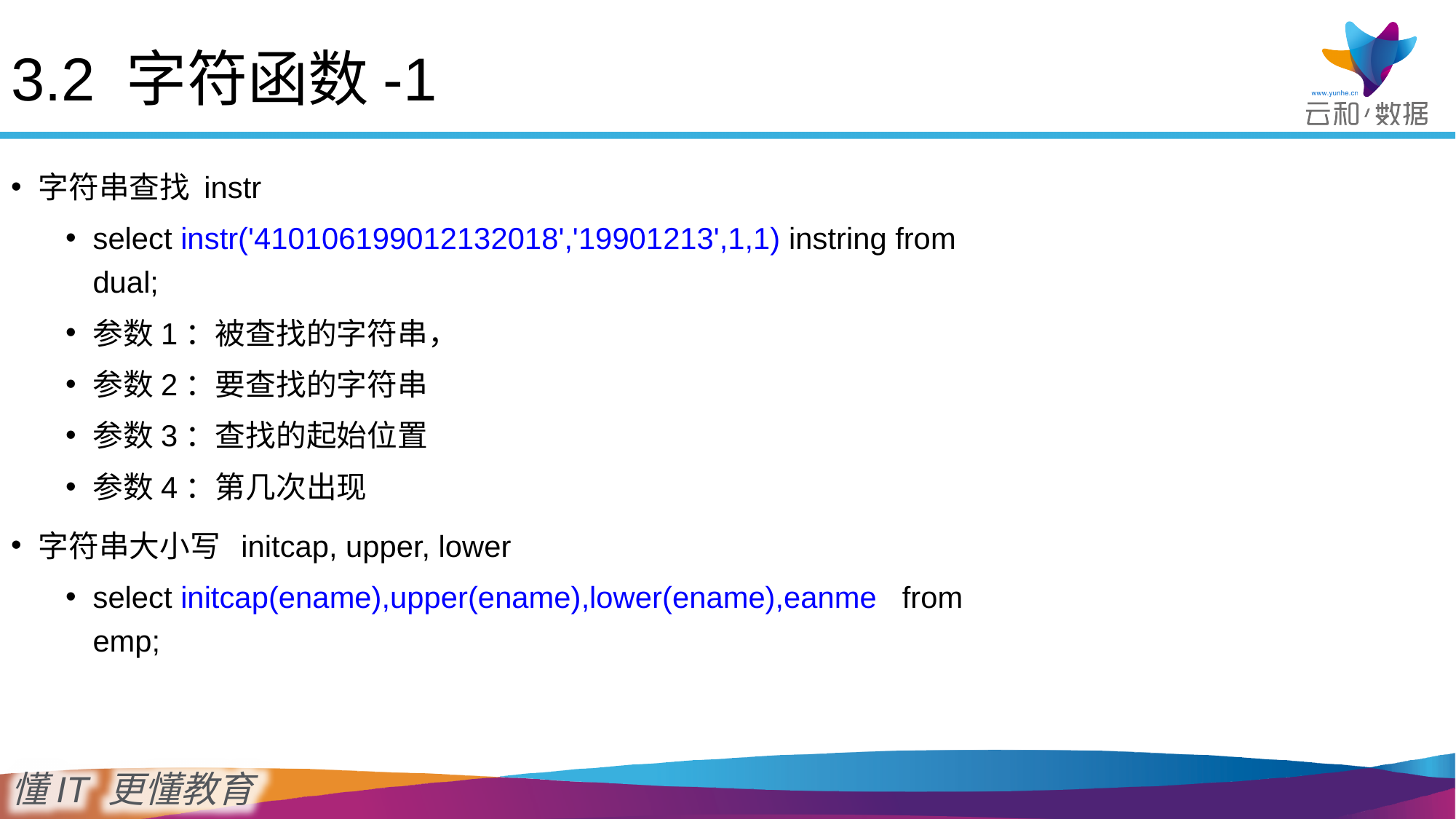

3.2 字符函数-1

字符串查找 instr
select instr('410106199012132018','19901213',1,1) instring from dual;
参数1：被查找的字符串，
参数2：要查找的字符串
参数3：查找的起始位置
参数4：第几次出现
字符串大小写  initcap, upper, lower
select initcap(ename),upper(ename),lower(ename),eanme   from emp;